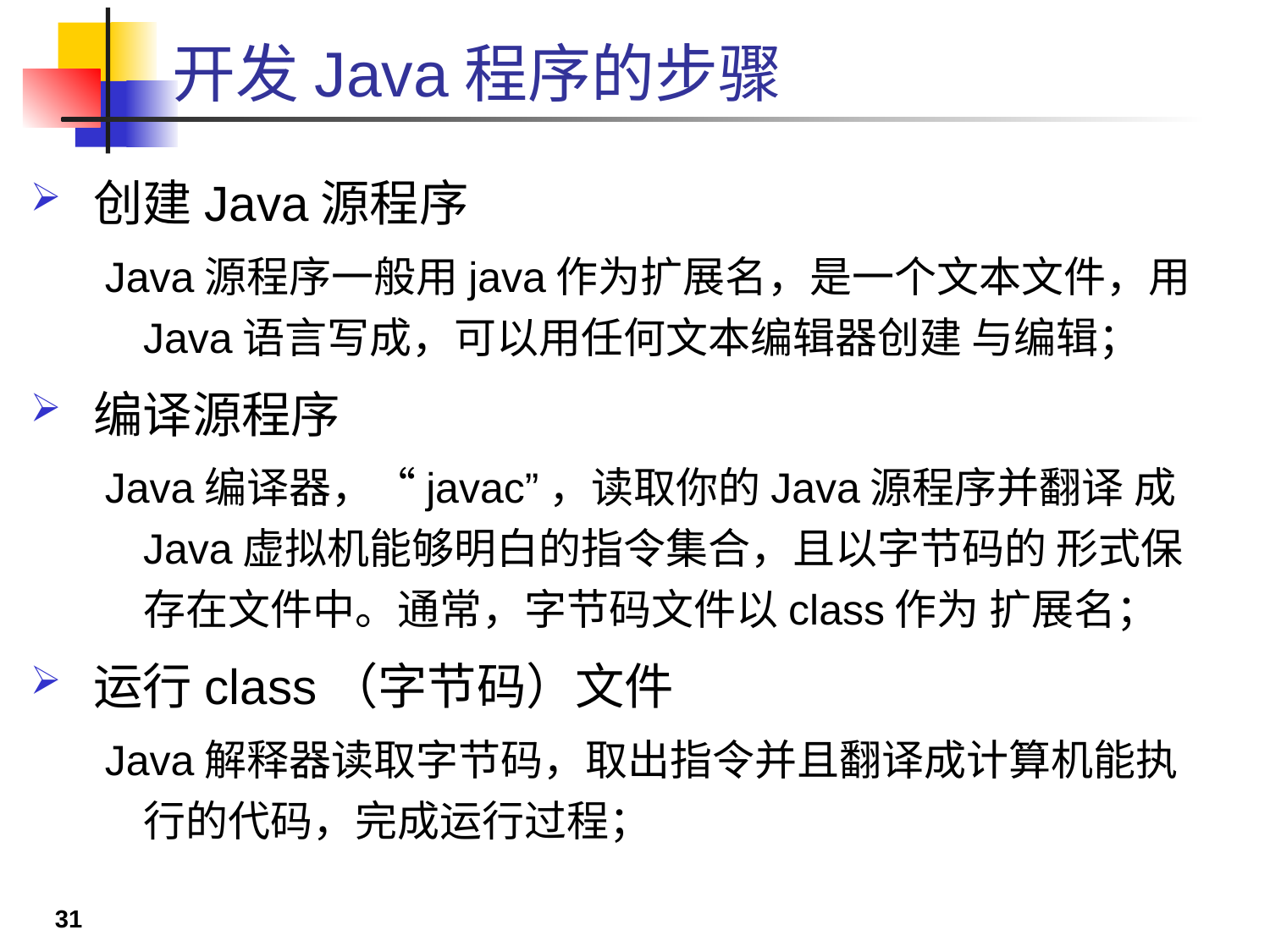

# 开发Java程序的步骤
创建Java源程序
Java源程序一般用java作为扩展名，是一个文本文件，用Java语言写成，可以用任何文本编辑器创建 与编辑；
编译源程序
Java编译器，“javac”，读取你的Java源程序并翻译 成Java虚拟机能够明白的指令集合，且以字节码的 形式保存在文件中。通常，字节码文件以class作为 扩展名；
运行class（字节码）文件
Java解释器读取字节码，取出指令并且翻译成计算机能执行的代码，完成运行过程；
31